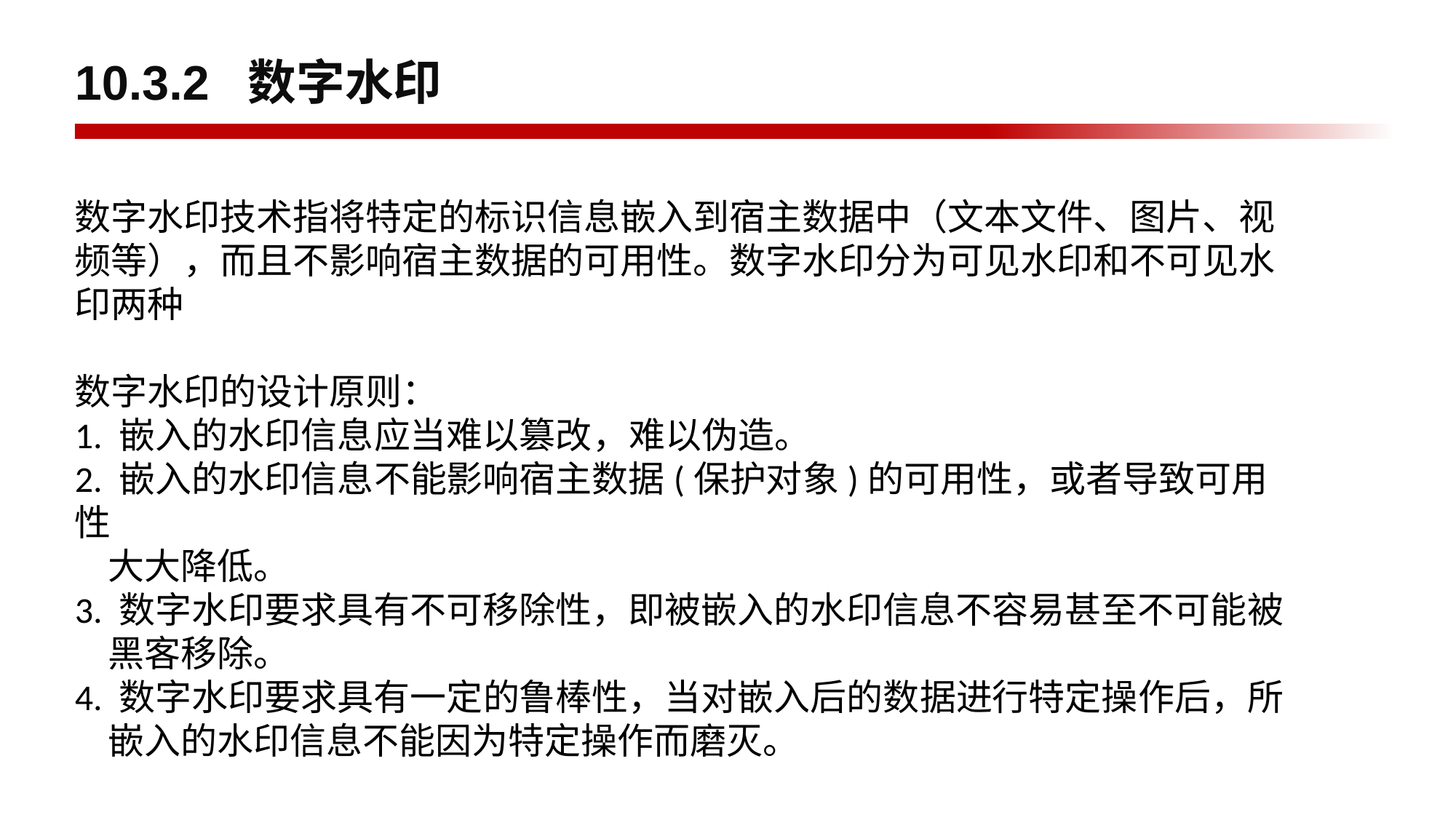

# 10.3.2  数字水印

数字水印技术指将特定的标识信息嵌入到宿主数据中（文本文件、图片、视频等），而且不影响宿主数据的可用性。数字水印分为可见水印和不可见水印两种

数字水印的设计原则：
1. 嵌入的水印信息应当难以篡改，难以伪造。
2. 嵌入的水印信息不能影响宿主数据(保护对象)的可用性，或者导致可用性
   大大降低。
3. 数字水印要求具有不可移除性，即被嵌入的水印信息不容易甚至不可能被
   黑客移除。
4. 数字水印要求具有一定的鲁棒性，当对嵌入后的数据进行特定操作后，所
   嵌入的水印信息不能因为特定操作而磨灭。